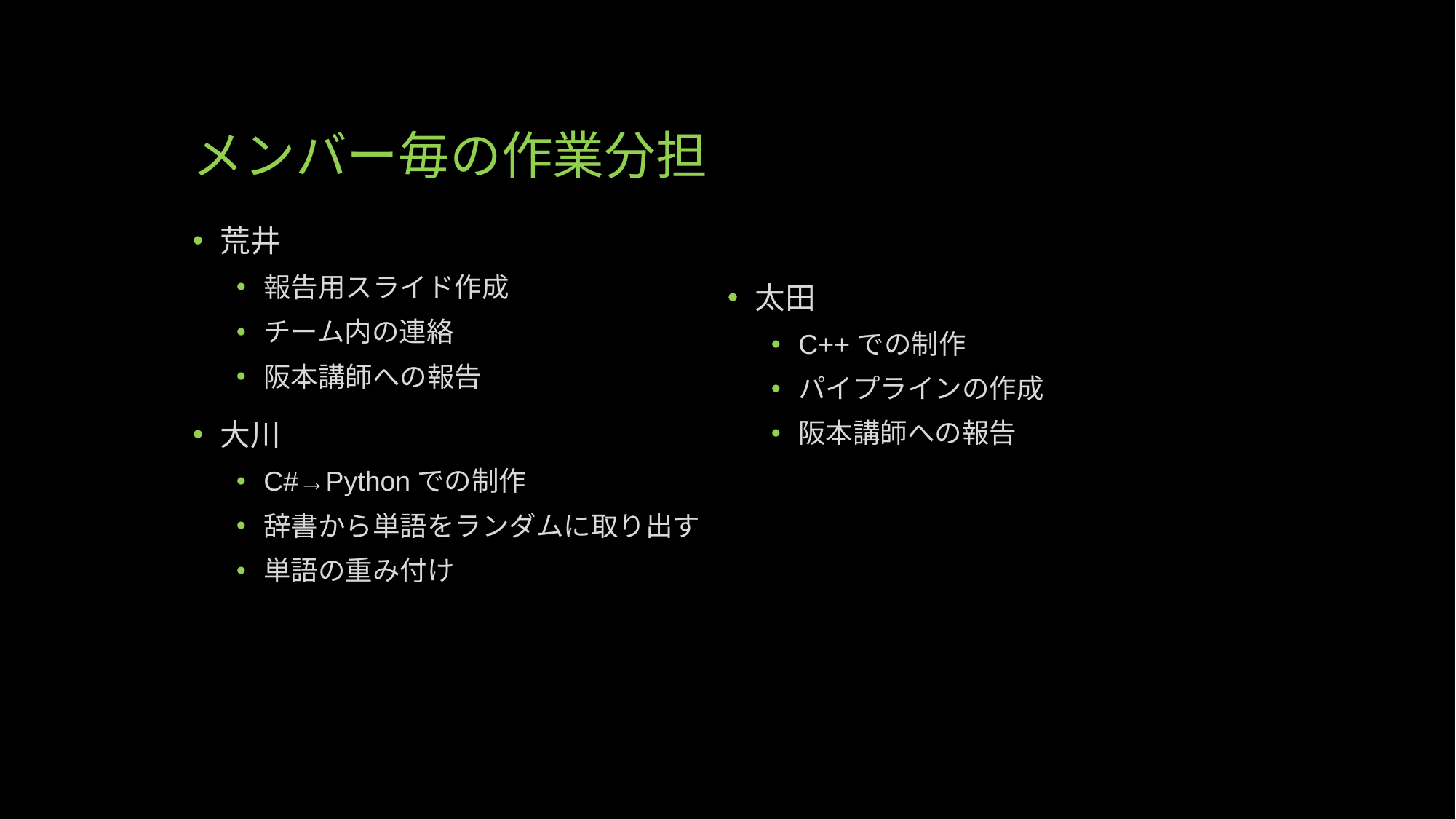

# メンバー毎の作業分担
荒井
報告用スライド作成
チーム内の連絡
阪本講師への報告
大川
C#→Pythonでの制作
辞書から単語をランダムに取り出す
単語の重み付け

太田
C++での制作
パイプラインの作成
阪本講師への報告